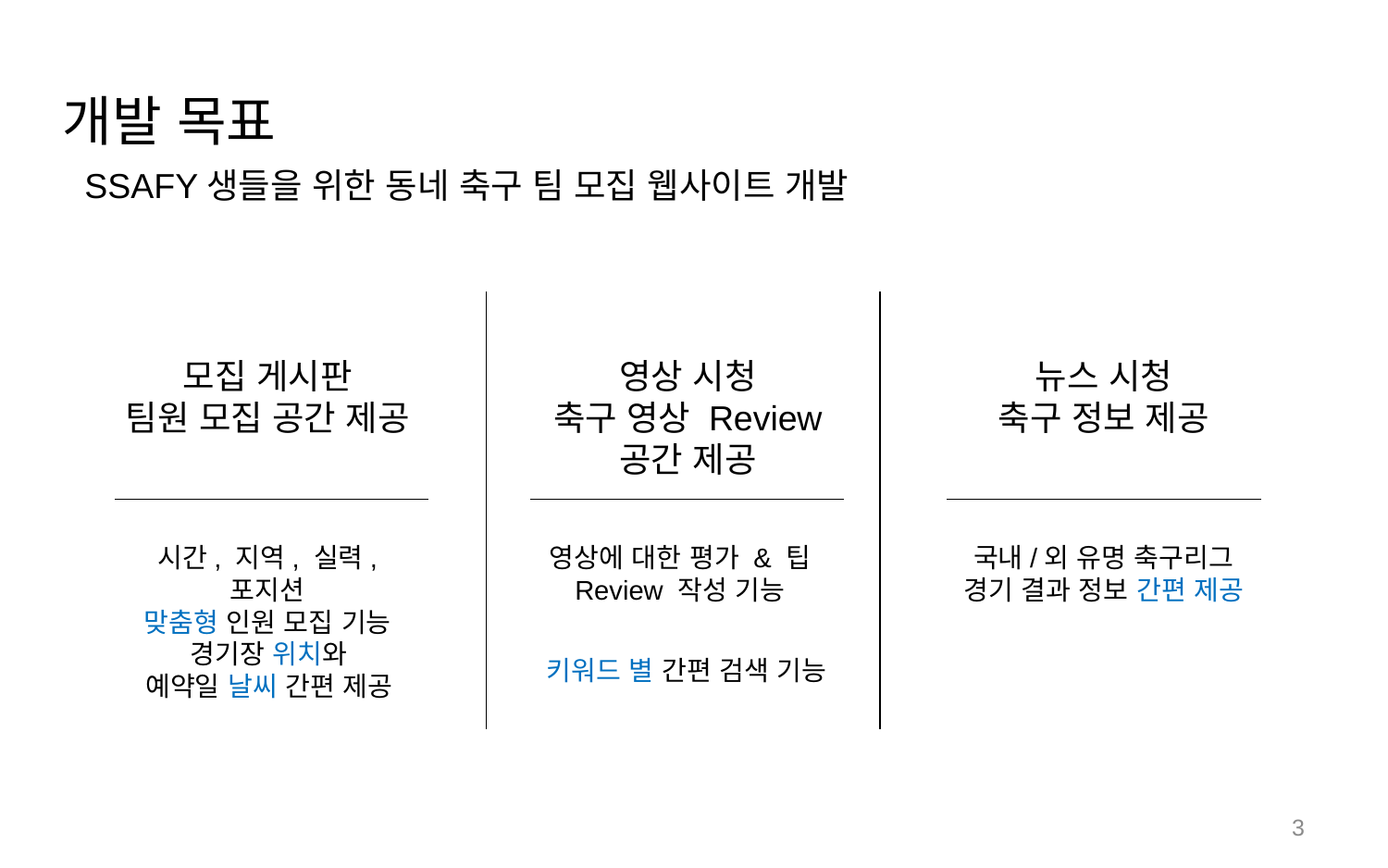

개발 목표
SSAFY생들을 위한 동네 축구 팀 모집 웹사이트 개발
모집 게시판
팀원 모집 공간 제공
영상 시청
축구 영상 Review 공간 제공
뉴스 시청
축구 정보 제공
시간, 지역, 실력, 포지션
맞춤형 인원 모집 기능
영상에 대한 평가 & 팁
Review 작성 기능
국내/외 유명 축구리그
경기 결과 정보 간편 제공
경기장 위치와
예약일 날씨 간편 제공
키워드 별 간편 검색 기능
3